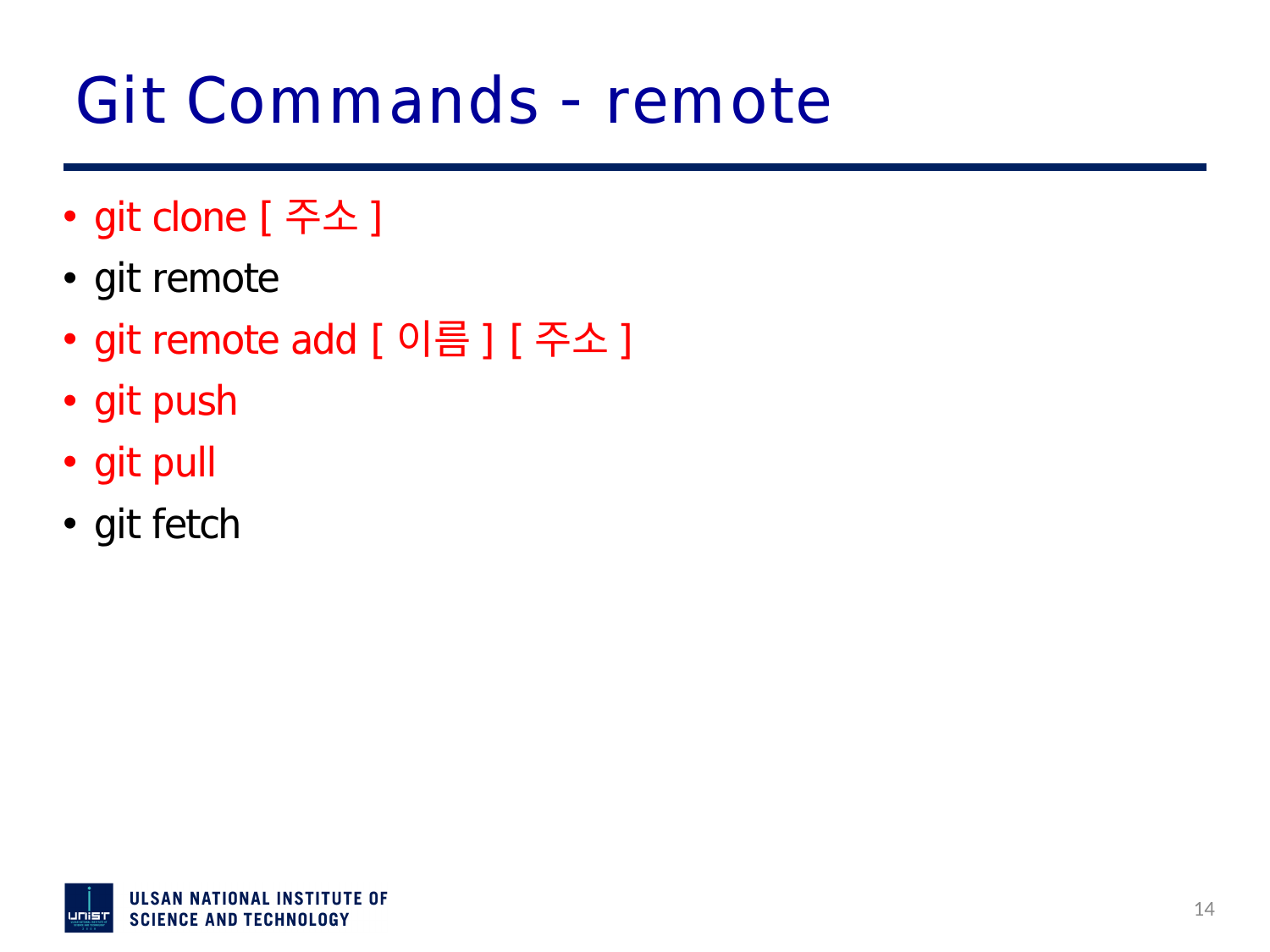

# Git Commands - remote
git clone [주소]
git remote
git remote add [이름] [주소]
git push
git pull
git fetch